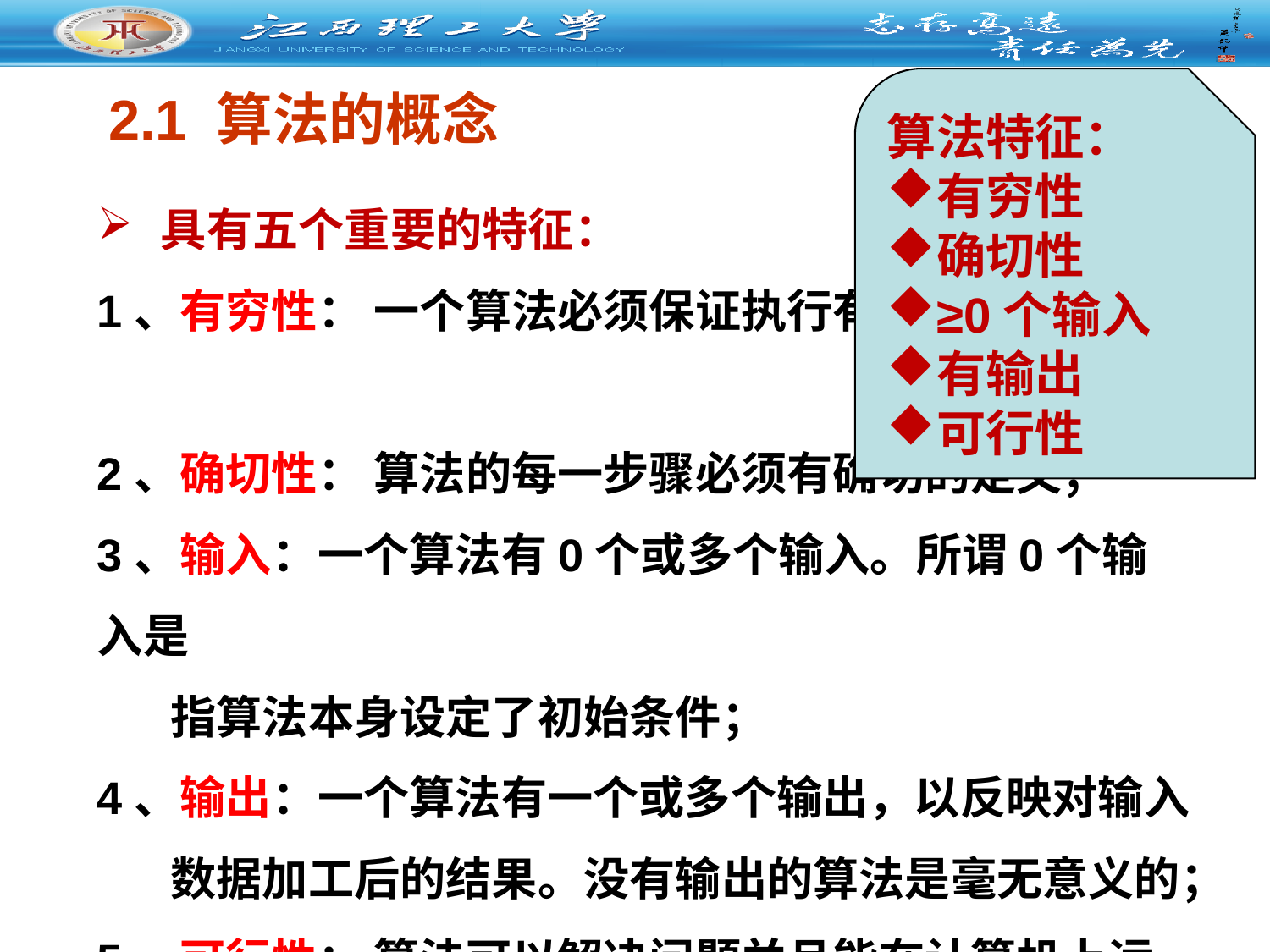

2.1 算法的概念
算法特征：
有穷性
确切性
≥0个输入
有输出
可行性
具有五个重要的特征：
1、有穷性： 一个算法必须保证执行有限步之后结束；
2、确切性： 算法的每一步骤必须有确切的定义；
3、输入：一个算法有0个或多个输入。所谓0个输入是
      指算法本身设定了初始条件；
4、输出：一个算法有一个或多个输出，以反映对输入
      数据加工后的结果。没有输出的算法是毫无意义的；
5、可行性： 算法可以解决问题并且能在计算机上运行。